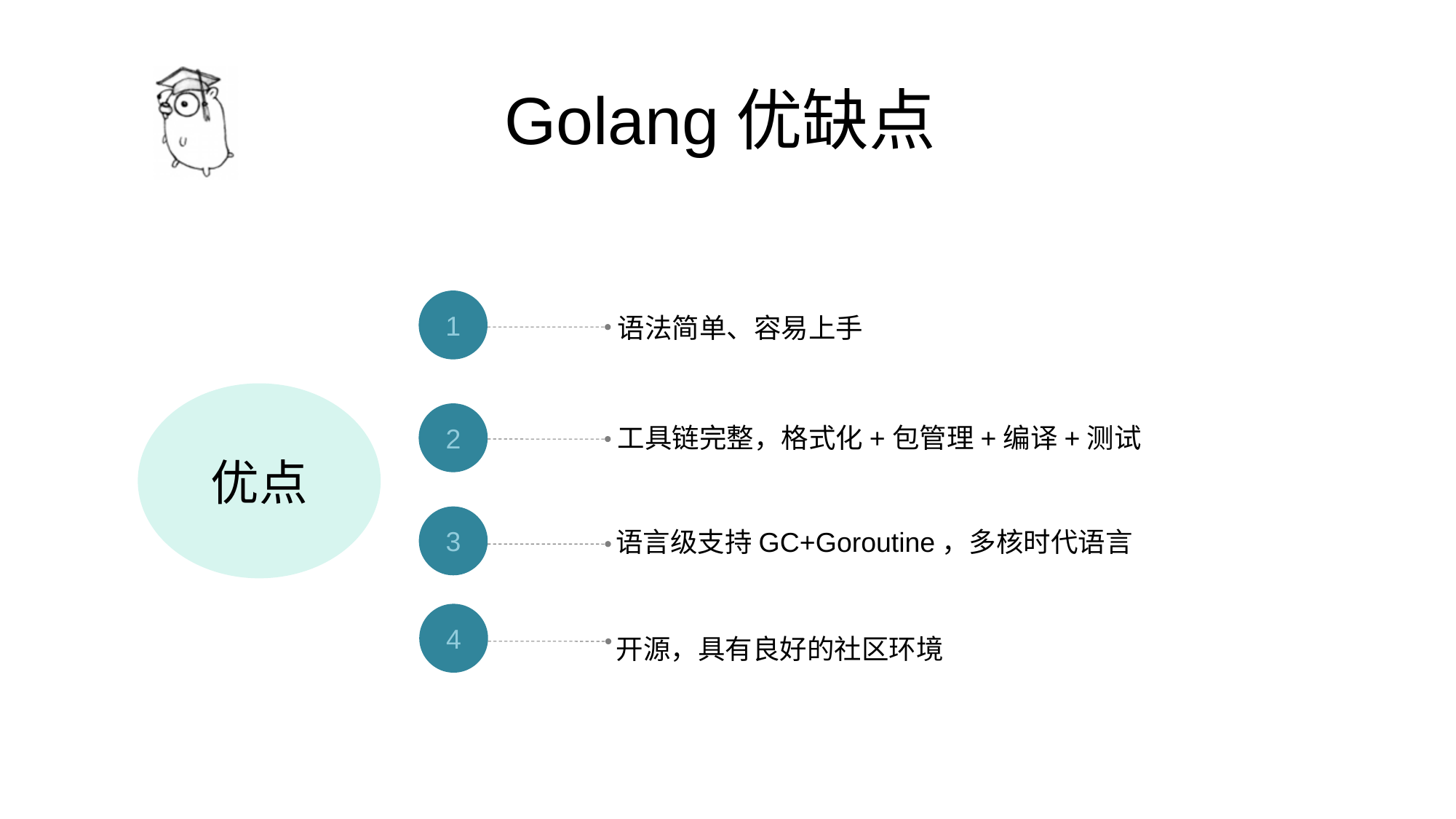

# Golang优缺点

1
语法简单、容易上手

优点
2
工具链完整，格式化+包管理+编译+测试

3
语言级支持GC+Goroutine，多核时代语言

4
开源，具有良好的社区环境